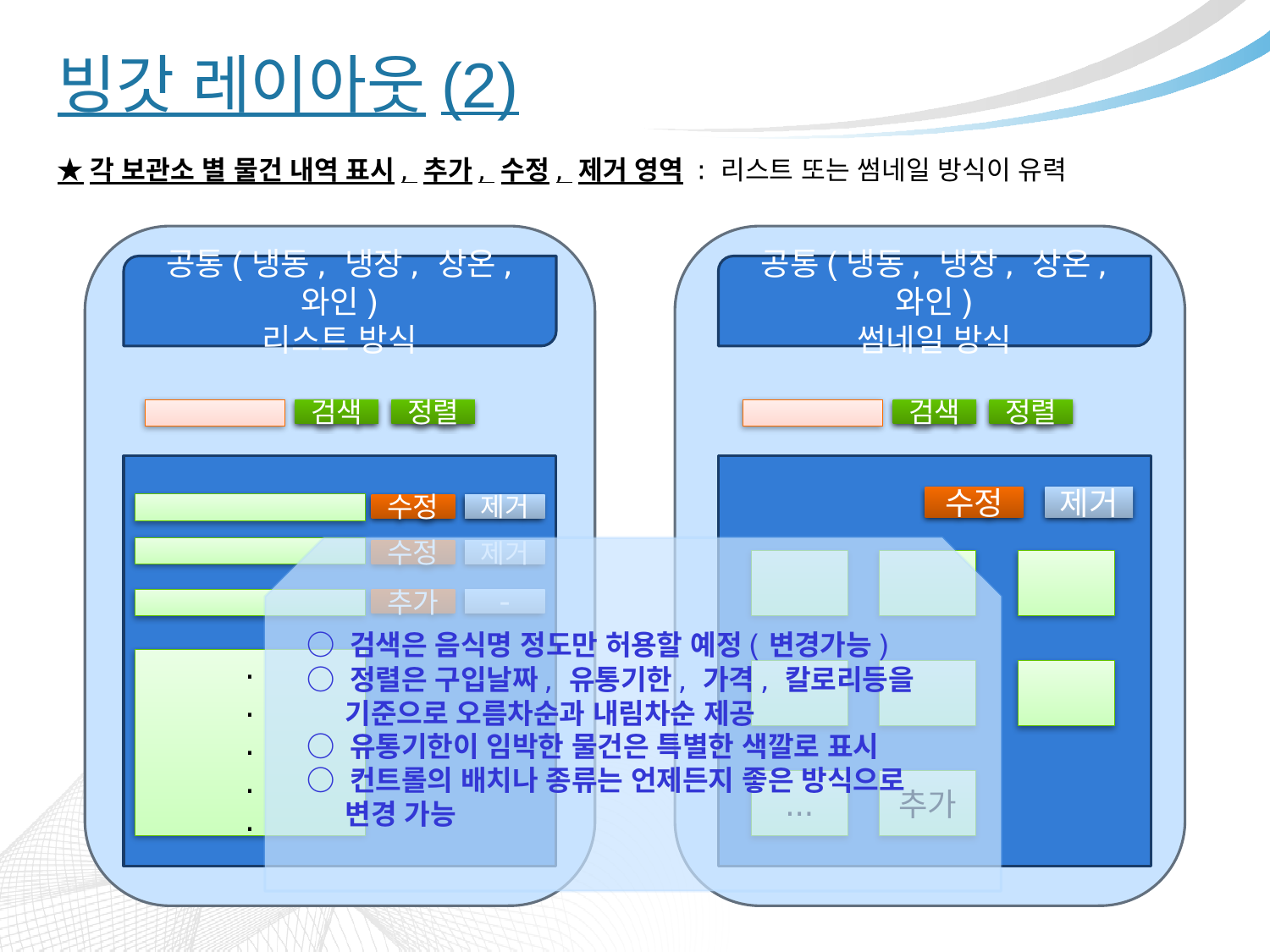

# 빙갓 레이아웃(2)
★각 보관소 별 물건 내역 표시, 추가, 수정, 제거 영역 : 리스트 또는 썸네일 방식이 유력

공통(냉동, 냉장, 상온, 와인)
리스트 방식
공통(냉동, 냉장, 상온, 와인)
썸네일 방식

검색
정렬

검색
정렬

수정
제거

수정
제거

○ 검색은 음식명 정도만 허용할 예정(변경가능)
○ 정렬은 구입날짜, 유통기한, 가격, 칼로리등을
    기준으로 오름차순과 내림차순 제공
○ 유통기한이 임박한 물건은 특별한 색깔로 표시
○ 컨트롤의 배치나 종류는 언제든지 좋은 방식으로
    변경 가능
수정
제거

추가
-
.
.
.
.
.

...
추가